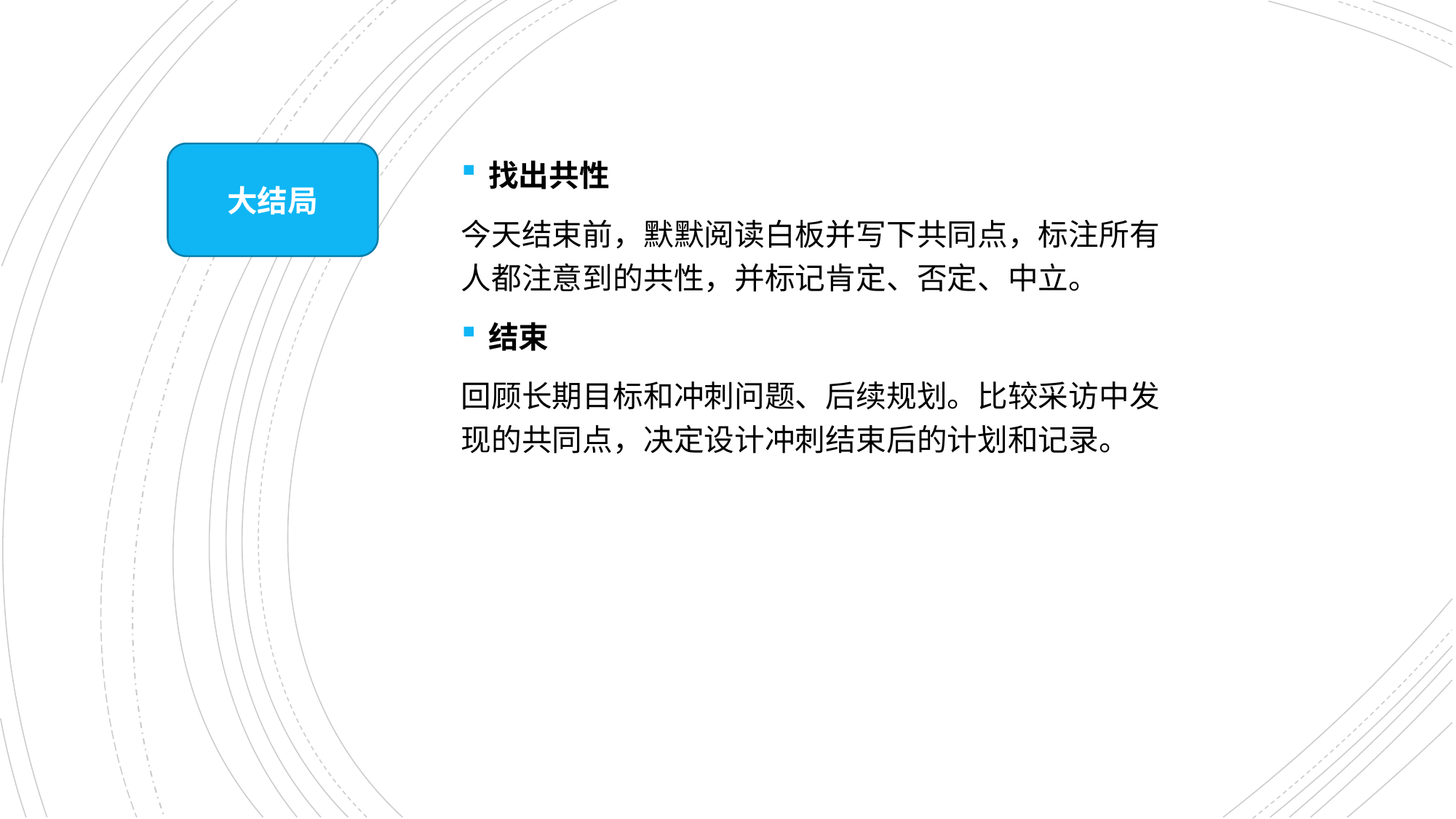

大结局
找出共性
今天结束前，默默阅读白板并写下共同点，标注所有人都注意到的共性，并标记肯定、否定、中立。
结束
回顾长期目标和冲刺问题、后续规划。比较采访中发现的共同点，决定设计冲刺结束后的计划和记录。